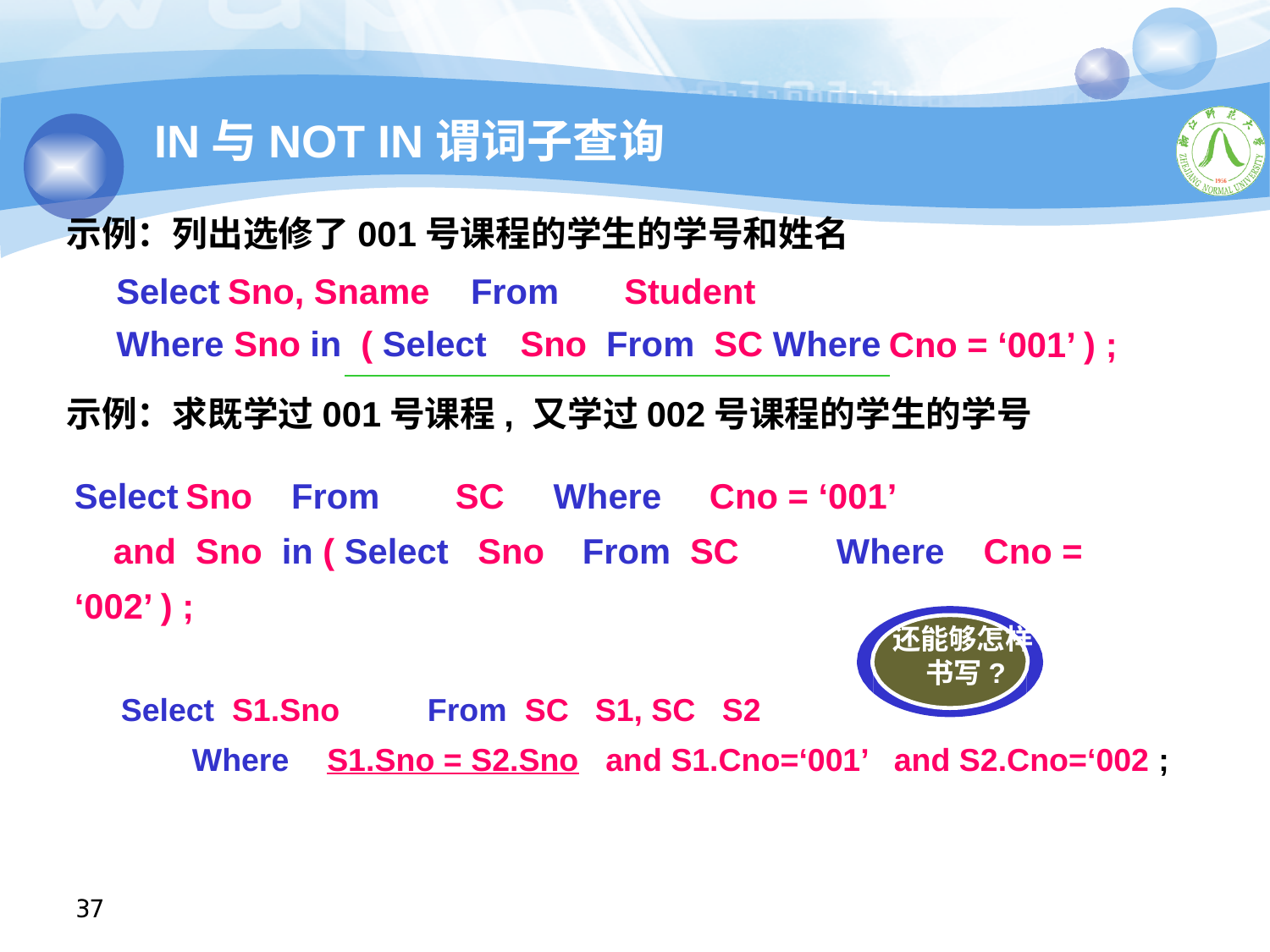

IN与NOT IN谓词子查询
示例：列出选修了001号课程的学生的学号和姓名
Select	Sno, Sname	From	Student
Where Sno in  ( Select	  Sno  From  SC Where
Cno = ‘001’ ) ;

示例：求既学过001号课程, 又学过002号课程的学生的学号
Select		Sno    From	SC     Where	Cno = ‘001’
    and  Sno  in ( Select   Sno	From  SC	Where    Cno = ‘002’ ) ;

还能够怎样书写?

Select  S1.Sno 	From  SC	S1, SC	S2
        Where	  S1.Sno = S2.Sno   and S1.Cno=‘001’   and S2.Cno=‘002 ;
37